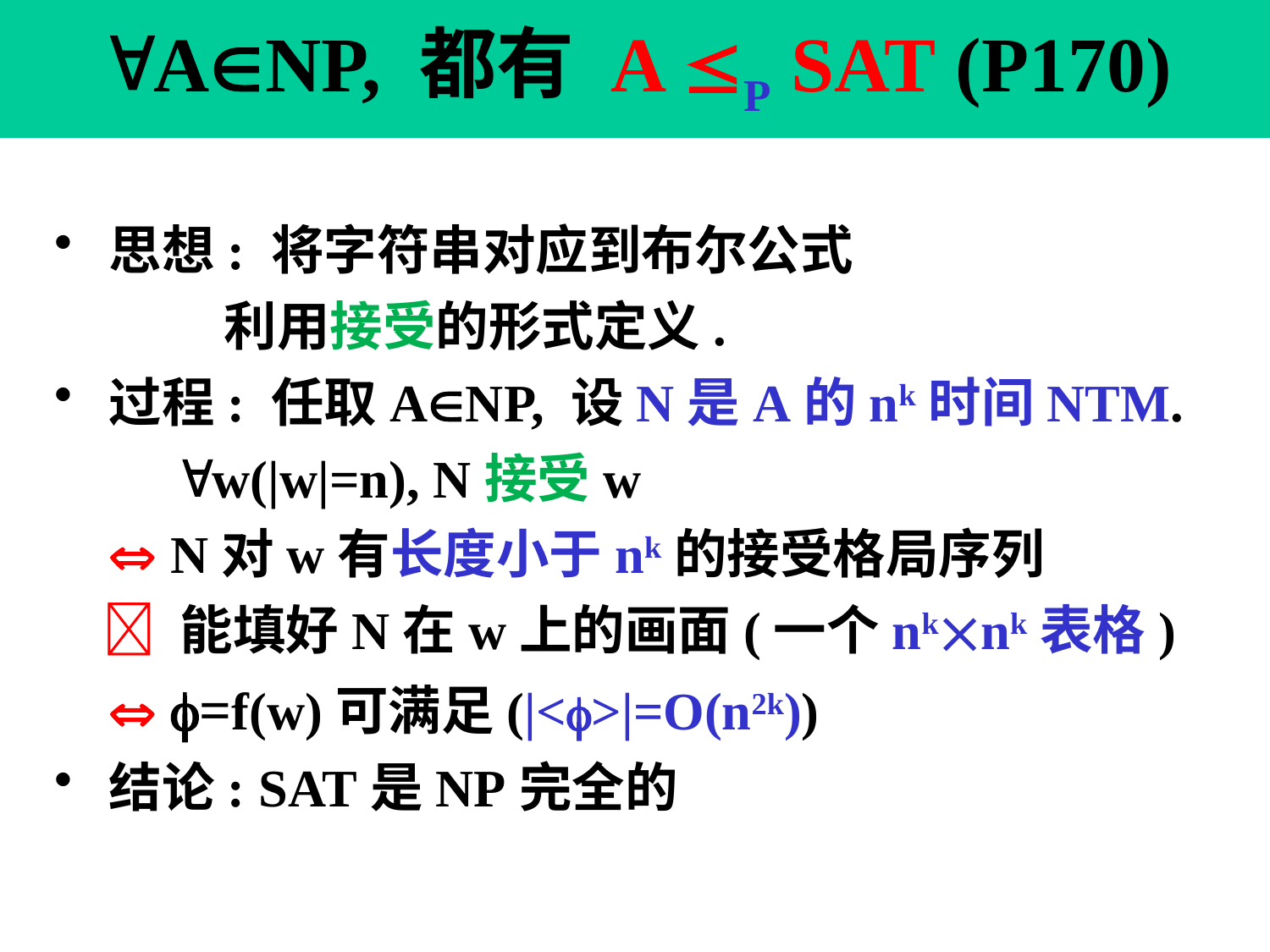

# ∀A∈NP, 都有 A ≤P SAT (P170)
 思想: 将字符串对应到布尔公式
             利用接受的形式定义.
 过程: 任取A∈NP, 设N是A的nk时间NTM.
         ∀w(|w|=n), N接受w
    ⇔ N对w有长度小于nk的接受格局序列
    ⇔ 能填好N在w上的画面(一个nk×nk表格)
    ⇔ φ=f(w)可满足(|<φ>|=O(n2k))
 结论: SAT是NP完全的